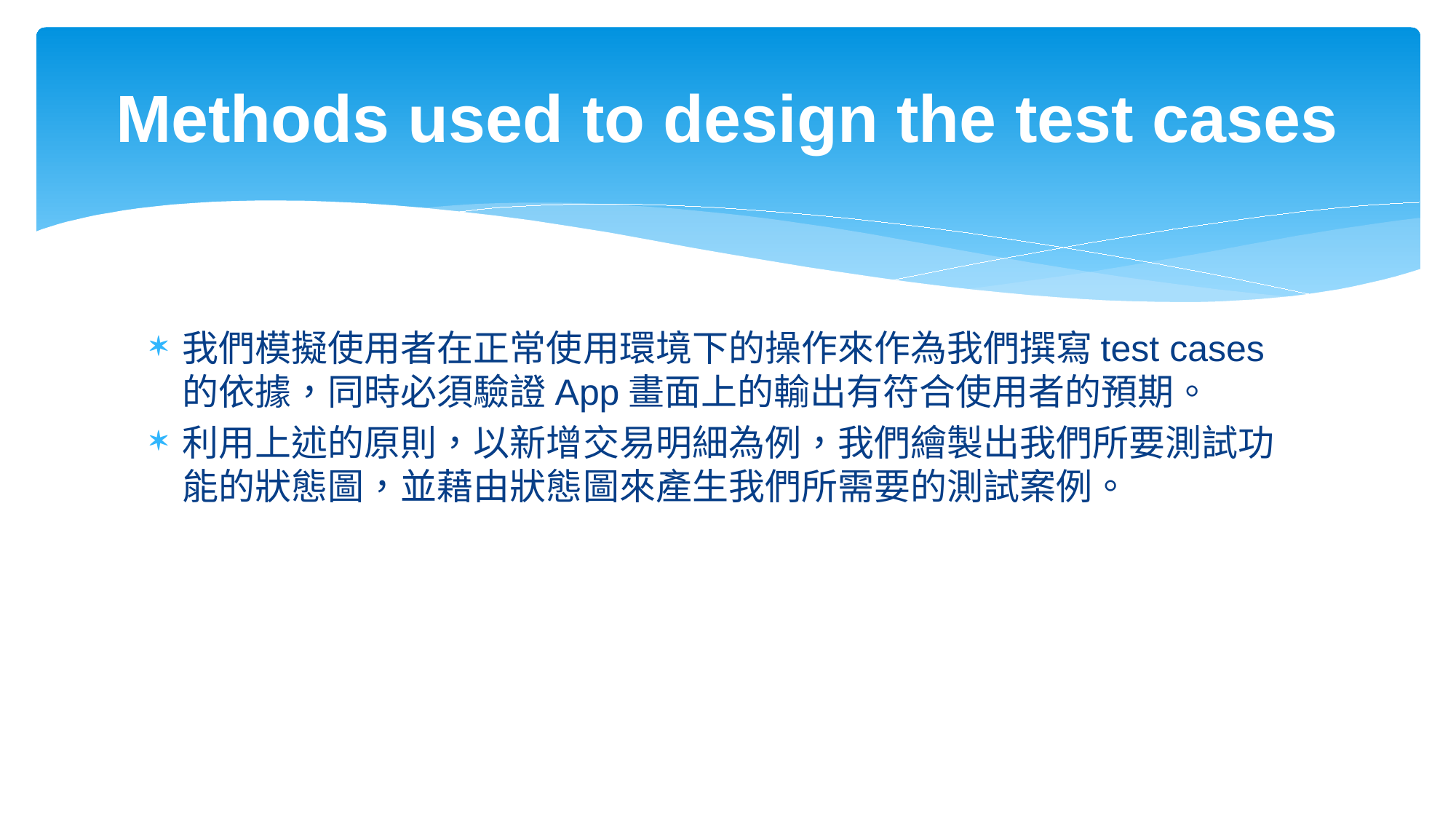

# Methods used to design the test cases
我們模擬使用者在正常使用環境下的操作來作為我們撰寫test cases的依據，同時必須驗證App畫面上的輸出有符合使用者的預期。
利用上述的原則，以新增交易明細為例，我們繪製出我們所要測試功能的狀態圖，並藉由狀態圖來產生我們所需要的測試案例。